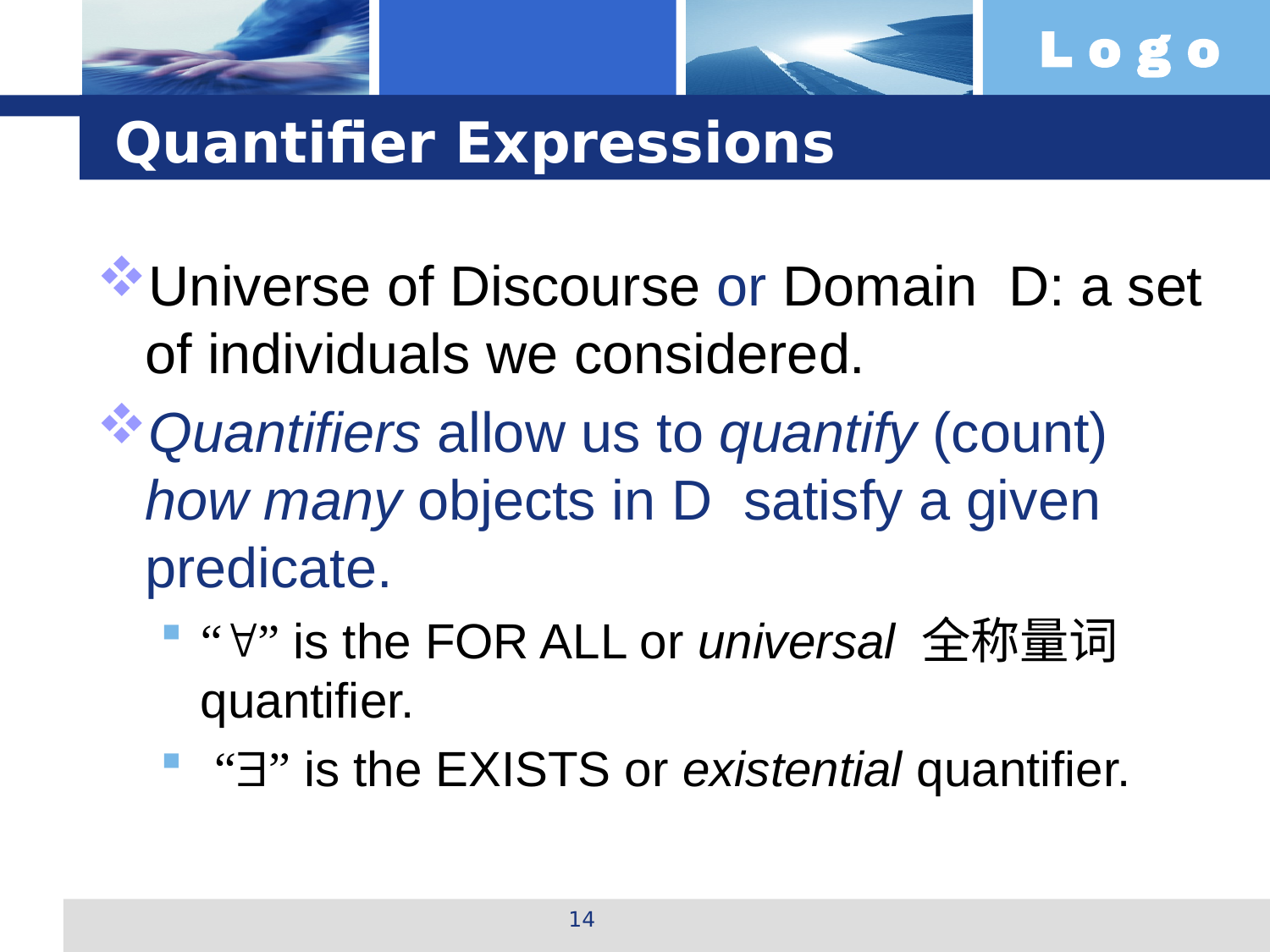

# Quantifier Expressions
Universe of Discourse or Domain  D: a set of individuals we considered.
Quantifiers allow us to quantify (count) how many objects in D  satisfy a given predicate.
“∀” is the FOR ALL or universal 全称量词quantifier.
 “∃” is the EXISTS or existential quantifier.
14